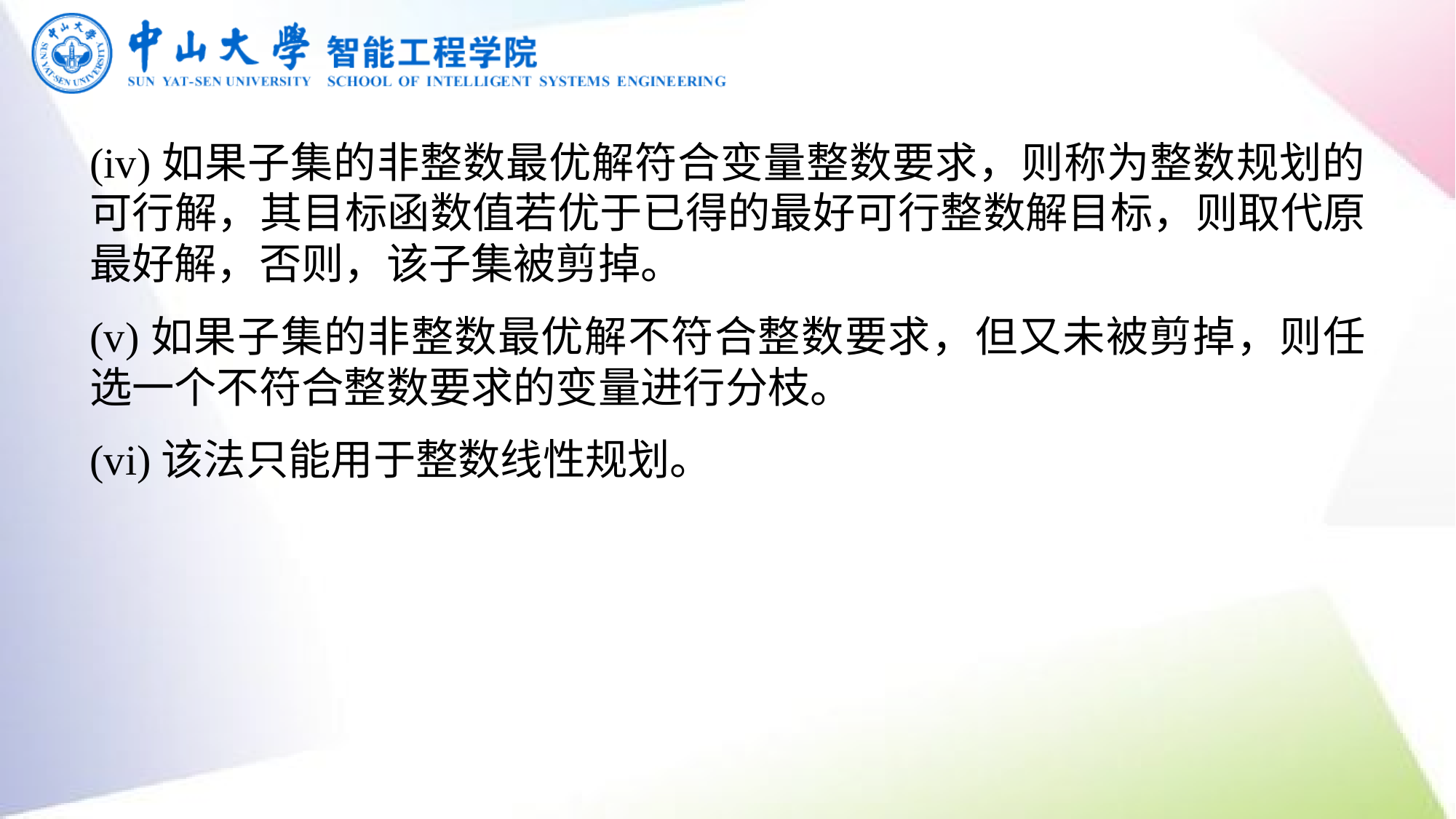

(iv)如果子集的非整数最优解符合变量整数要求，则称为整数规划的可行解，其目标函数值若优于已得的最好可行整数解目标，则取代原最好解，否则，该子集被剪掉。
(v)如果子集的非整数最优解不符合整数要求，但又未被剪掉，则任选一个不符合整数要求的变量进行分枝。
(vi)该法只能用于整数线性规划。